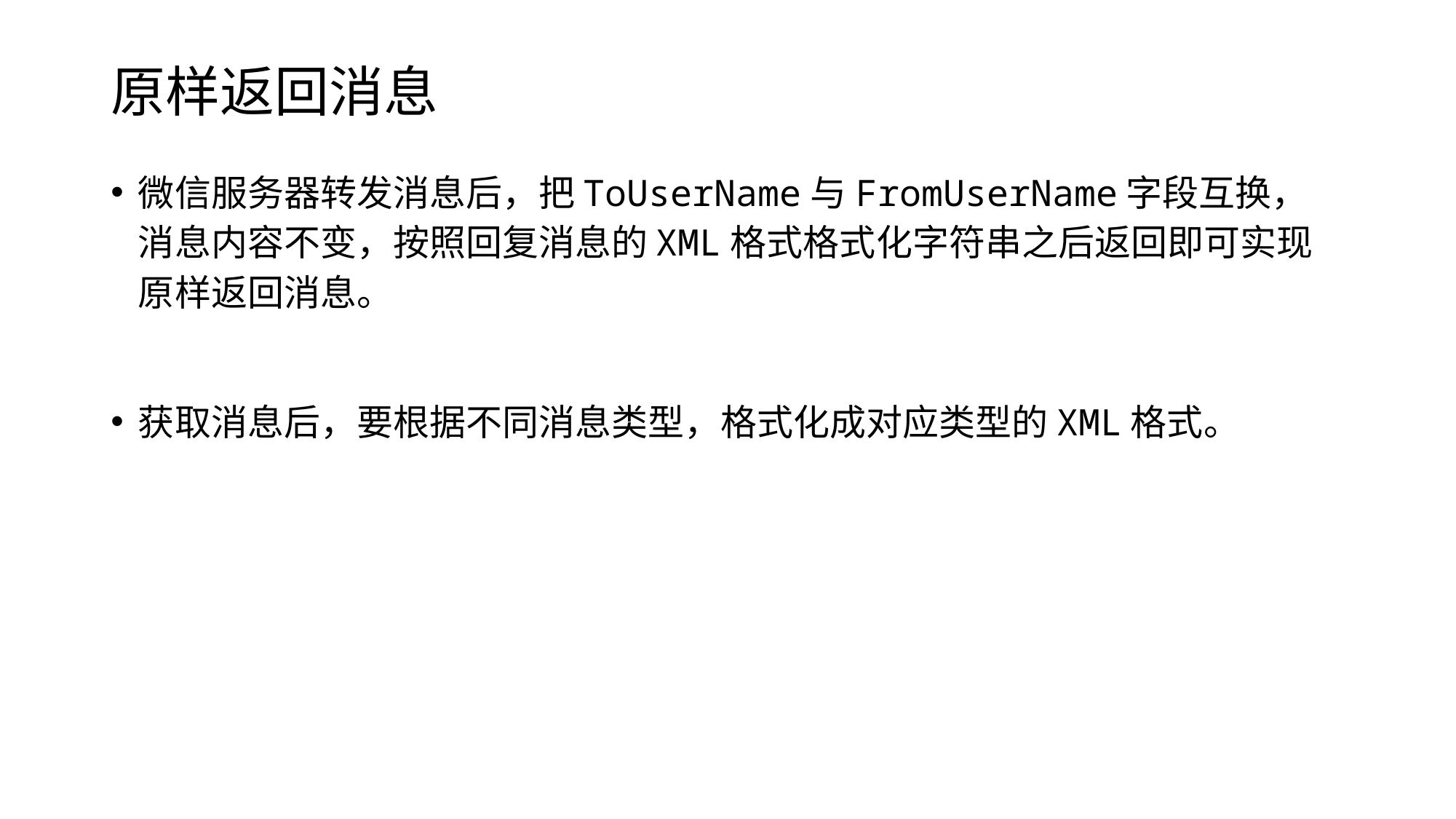

# 原样返回消息
微信服务器转发消息后，把ToUserName与FromUserName字段互换，消息内容不变，按照回复消息的XML格式格式化字符串之后返回即可实现原样返回消息。

获取消息后，要根据不同消息类型，格式化成对应类型的XML格式。